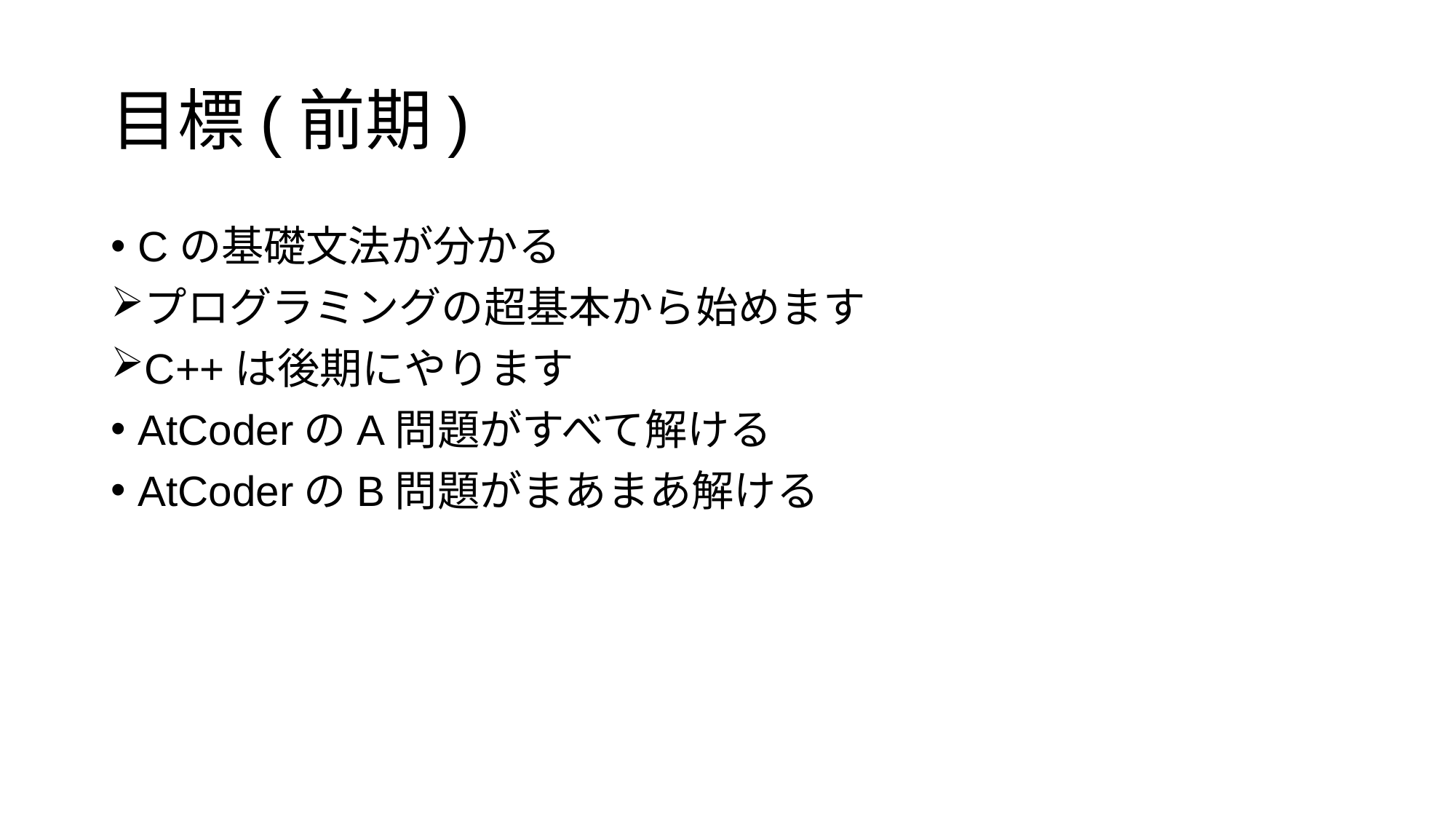

# 目標(前期)
Cの基礎文法が分かる
プログラミングの超基本から始めます
C++は後期にやります
AtCoderのA問題がすべて解ける
AtCoderのB問題がまあまあ解ける